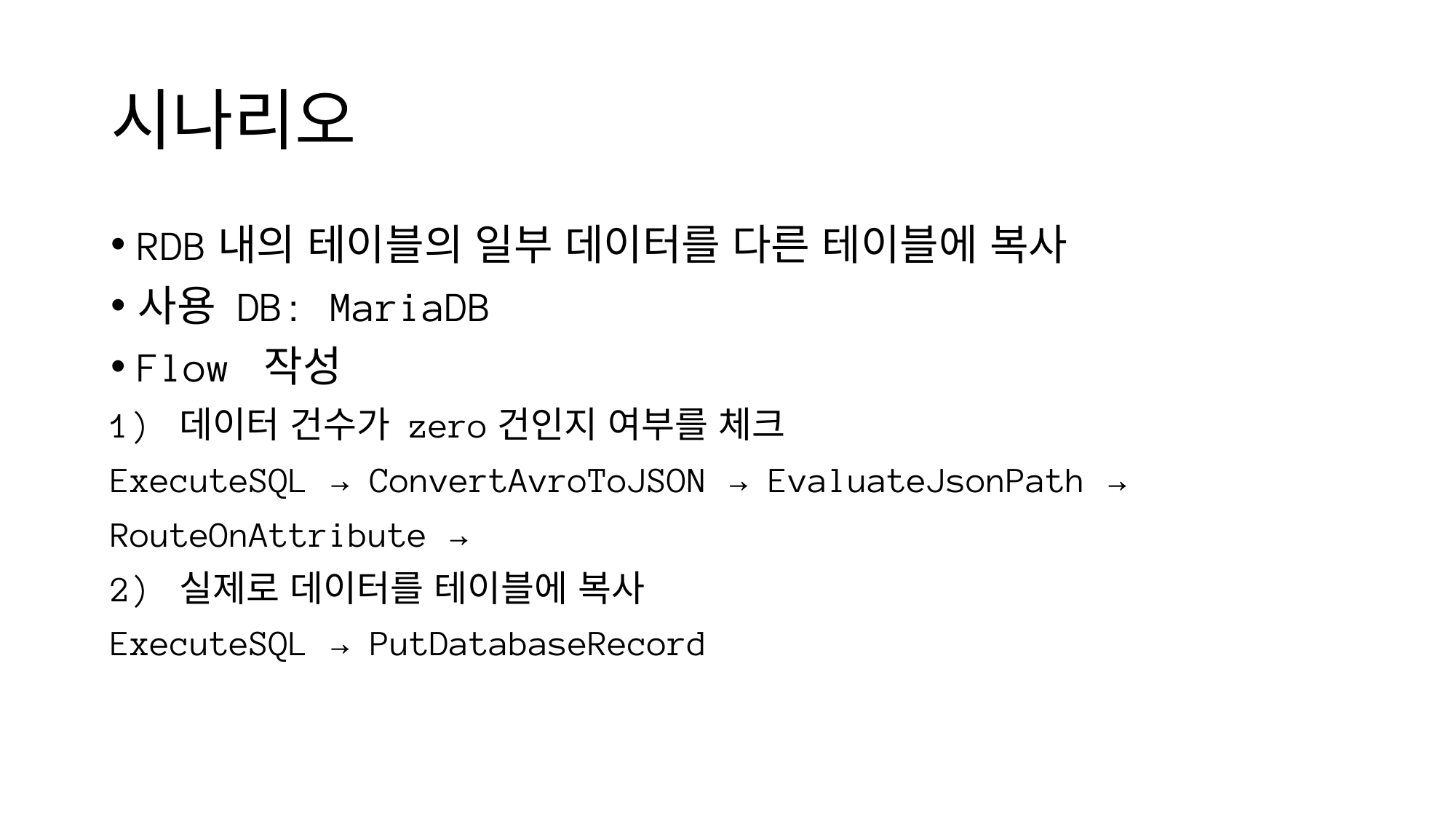

# 시나리오
RDB내의 테이블의 일부 데이터를 다른 테이블에 복사
사용 DB: MariaDB
Flow 작성
1) 데이터 건수가 zero건인지 여부를 체크
ExecuteSQL → ConvertAvroToJSON → EvaluateJsonPath →
RouteOnAttribute →
2) 실제로 데이터를 테이블에 복사
ExecuteSQL → PutDatabaseRecord